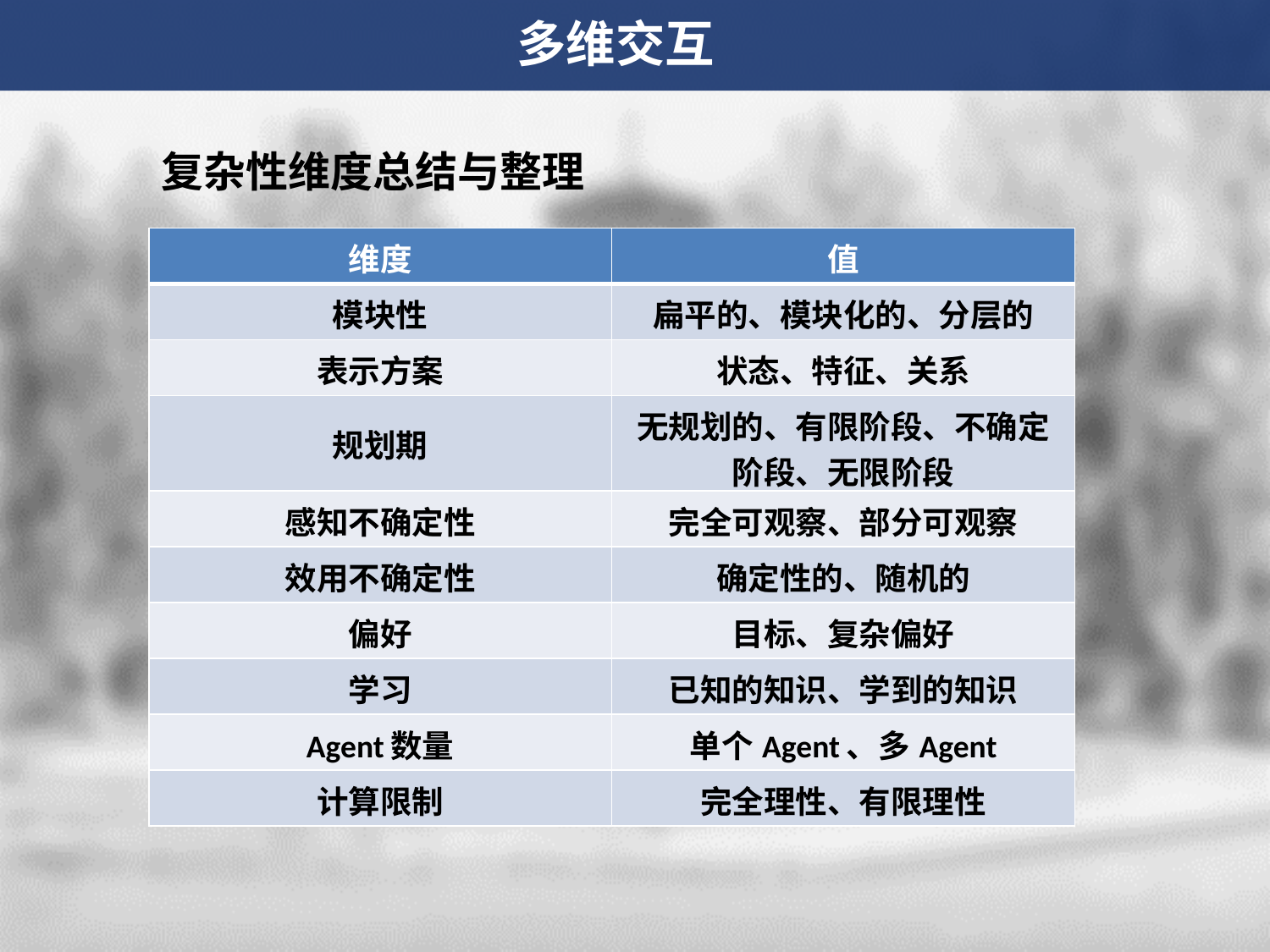

多维交互
复杂性维度总结与整理
| 维度 | 值 |
| --- | --- |
| 模块性 | 扁平的、模块化的、分层的 |
| 表示方案 | 状态、特征、关系 |
| 规划期 | 无规划的、有限阶段、不确定阶段、无限阶段 |
| 感知不确定性 | 完全可观察、部分可观察 |
| 效用不确定性 | 确定性的、随机的 |
| 偏好 | 目标、复杂偏好 |
| 学习 | 已知的知识、学到的知识 |
| Agent数量 | 单个Agent、多Agent |
| 计算限制 | 完全理性、有限理性 |